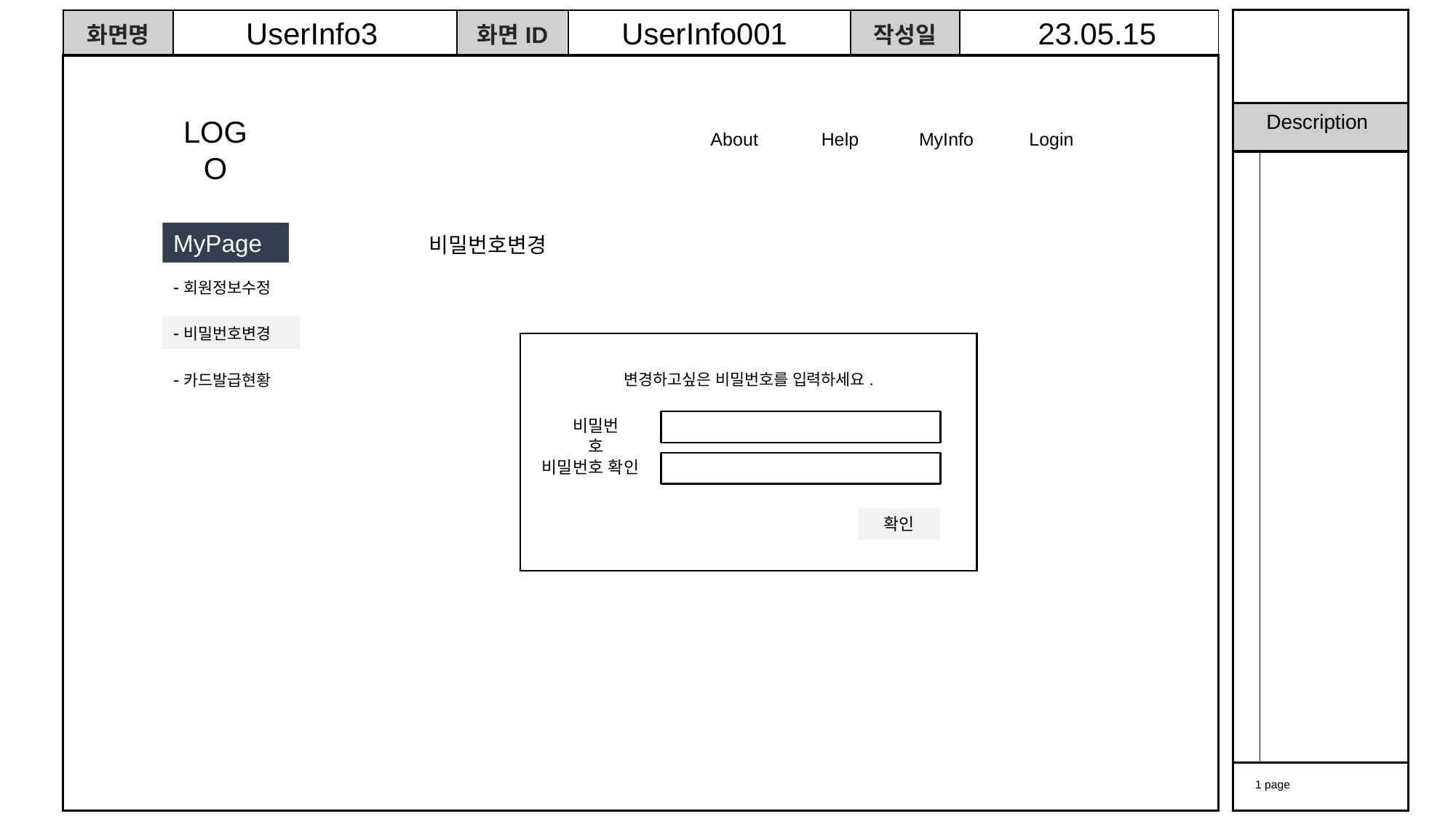

UserInfo3
UserInfo001
23.05.15
LOGO
Login
Help
MyInfo
About
MyPage
비밀번호변경
-회원정보수정
-비밀번호변경

-카드발급현황
변경하고싶은 비밀번호를 입력하세요.
비밀번호

비밀번호 확인

확인